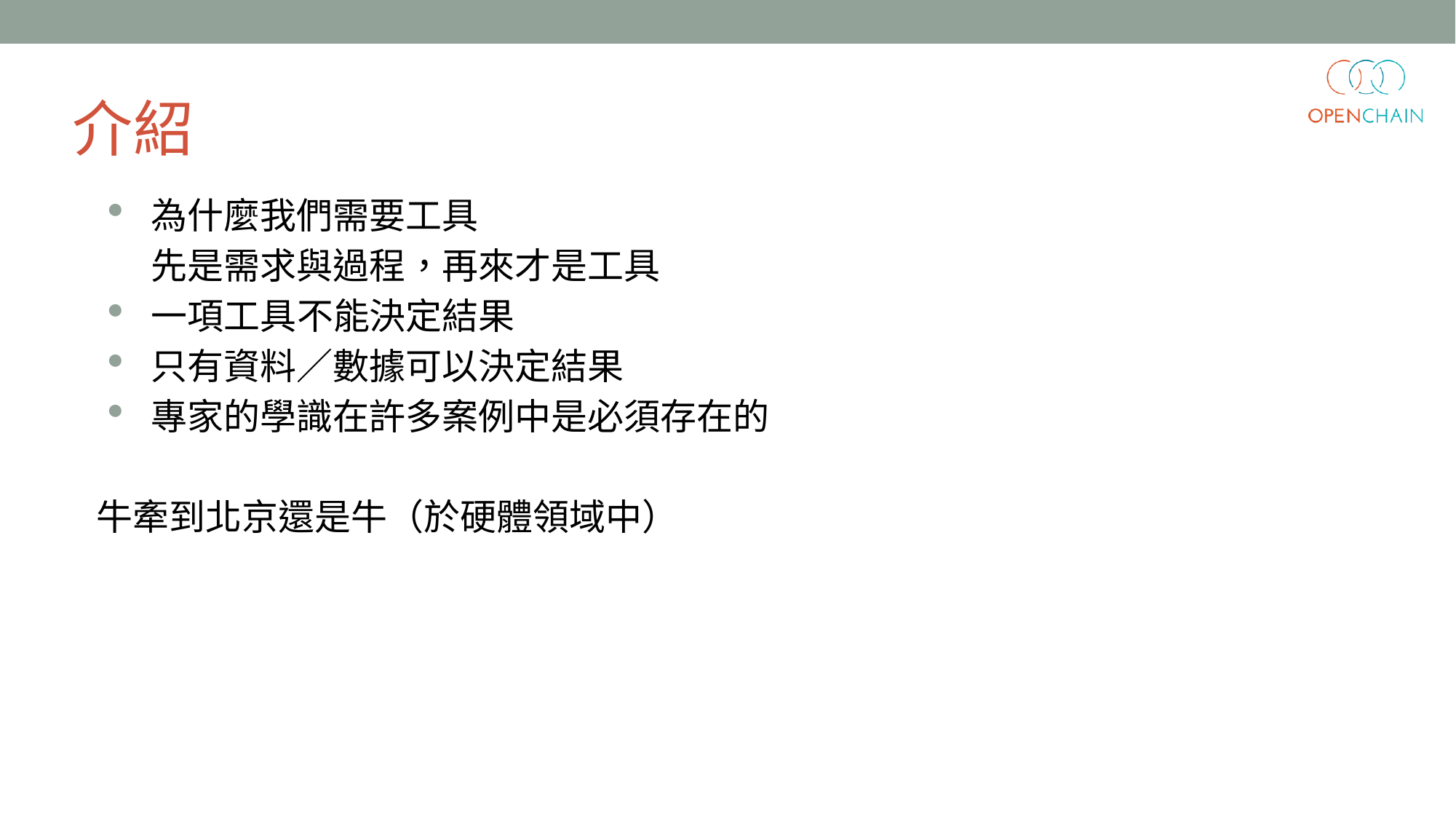

介紹
為什麼我們需要工具
先是需求與過程，再來才是工具
一項工具不能決定結果
只有資料／數據可以決定結果
專家的學識在許多案例中是必須存在的

牛牽到北京還是牛（於硬體領域中）